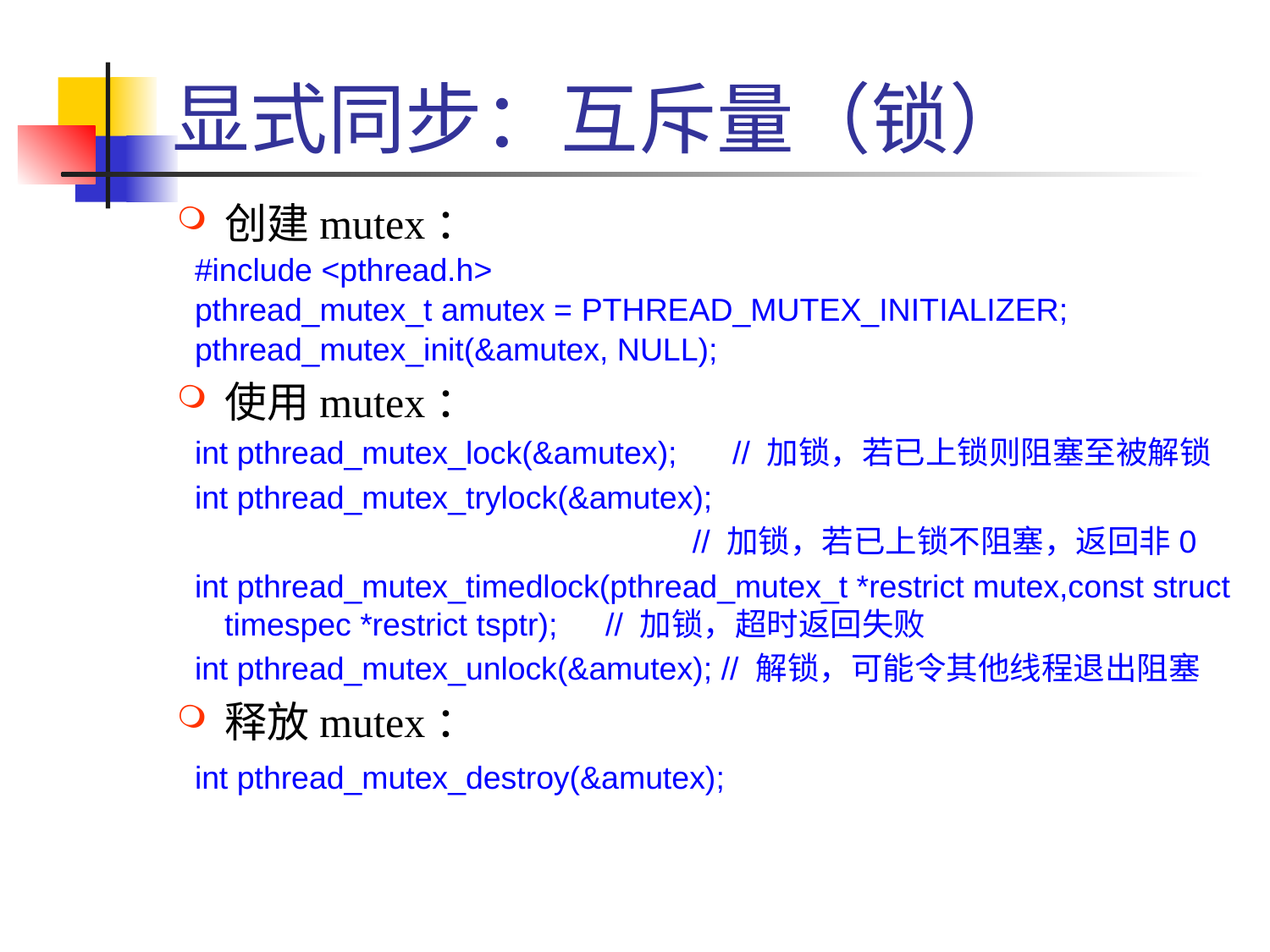

# 显式同步：互斥量（锁）
创建mutex：
  #include <pthread.h>
  pthread_mutex_t amutex = PTHREAD_MUTEX_INITIALIZER;
  pthread_mutex_init(&amutex, NULL);
使用mutex：
  int pthread_mutex_lock(&amutex);	// 加锁，若已上锁则阻塞至被解锁
  int pthread_mutex_trylock(&amutex);
                                                          // 加锁，若已上锁不阻塞，返回非0
  int pthread_mutex_timedlock(pthread_mutex_t *restrict mutex,const struct timespec *restrict tsptr);	// 加锁，超时返回失败
  int pthread_mutex_unlock(&amutex); // 解锁，可能令其他线程退出阻塞
释放mutex：
  int pthread_mutex_destroy(&amutex);